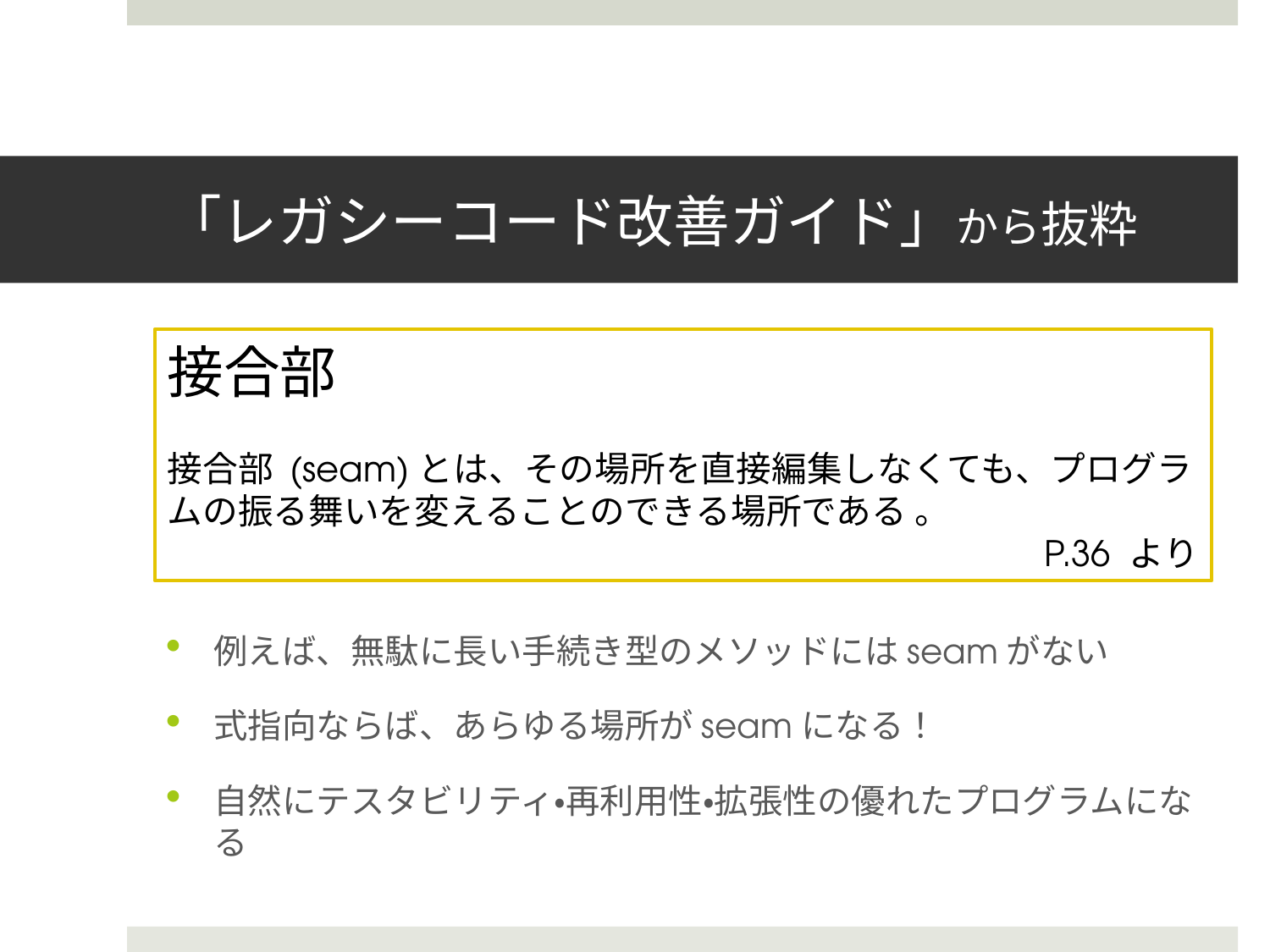

# 「レガシーコード改善ガイド」から抜粋
接合部

接合部 (seam)とは、その場所を直接編集しなくても、プログラムの振る舞いを変えることのできる場所である 。
P.36 より
例えば、無駄に長い手続き型のメソッドにはseamがない
式指向ならば、あらゆる場所がseamになる！
自然にテスタビリティ・再利用性・拡張性の優れたプログラムになる